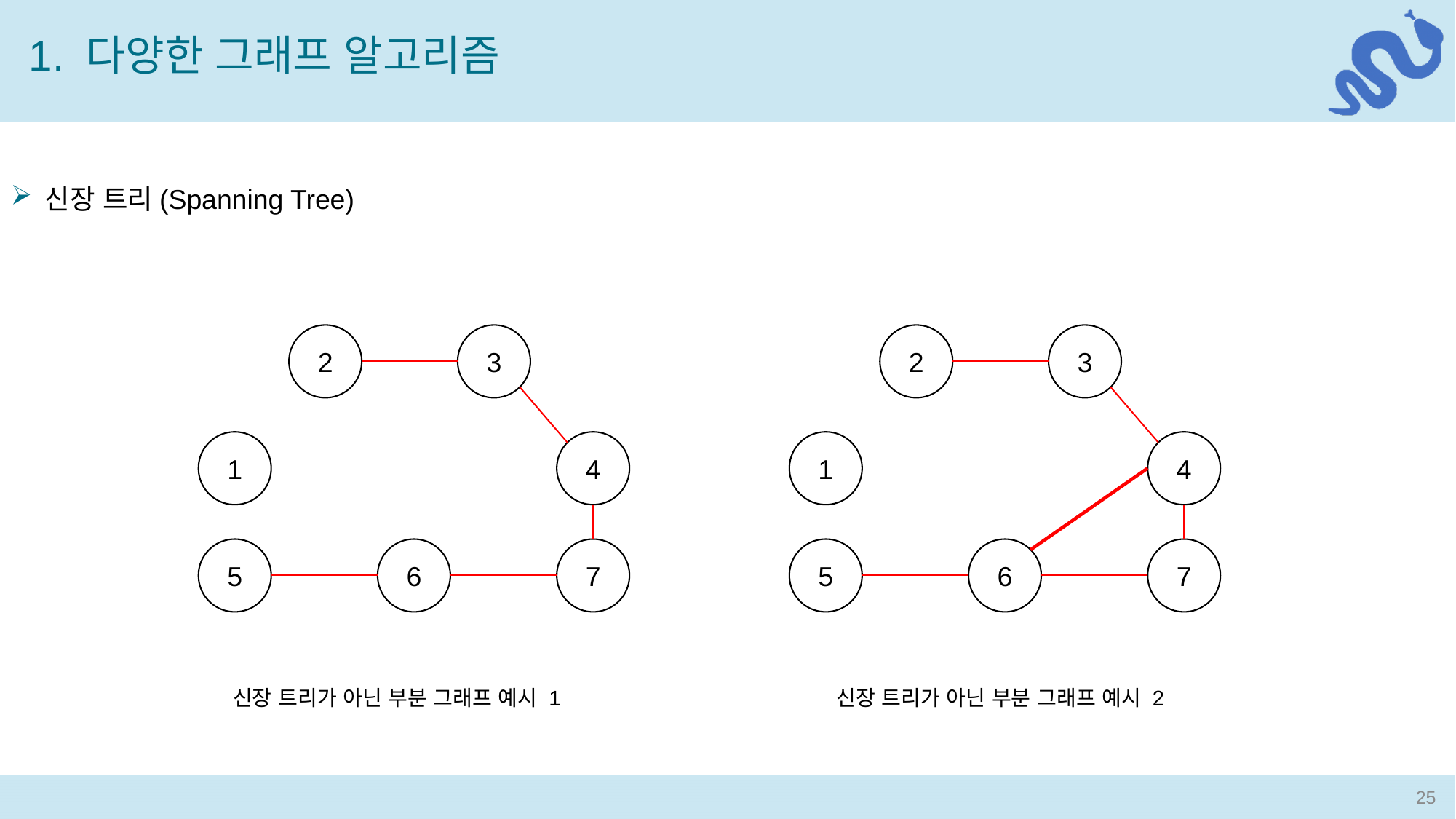

1. 다양한 그래프 알고리즘
신장 트리(Spanning Tree)
2
3
2
3
1
4
1
4
5
6
7
5
6
7
신장 트리가 아닌 부분 그래프 예시 1
신장 트리가 아닌 부분 그래프 예시 2
25